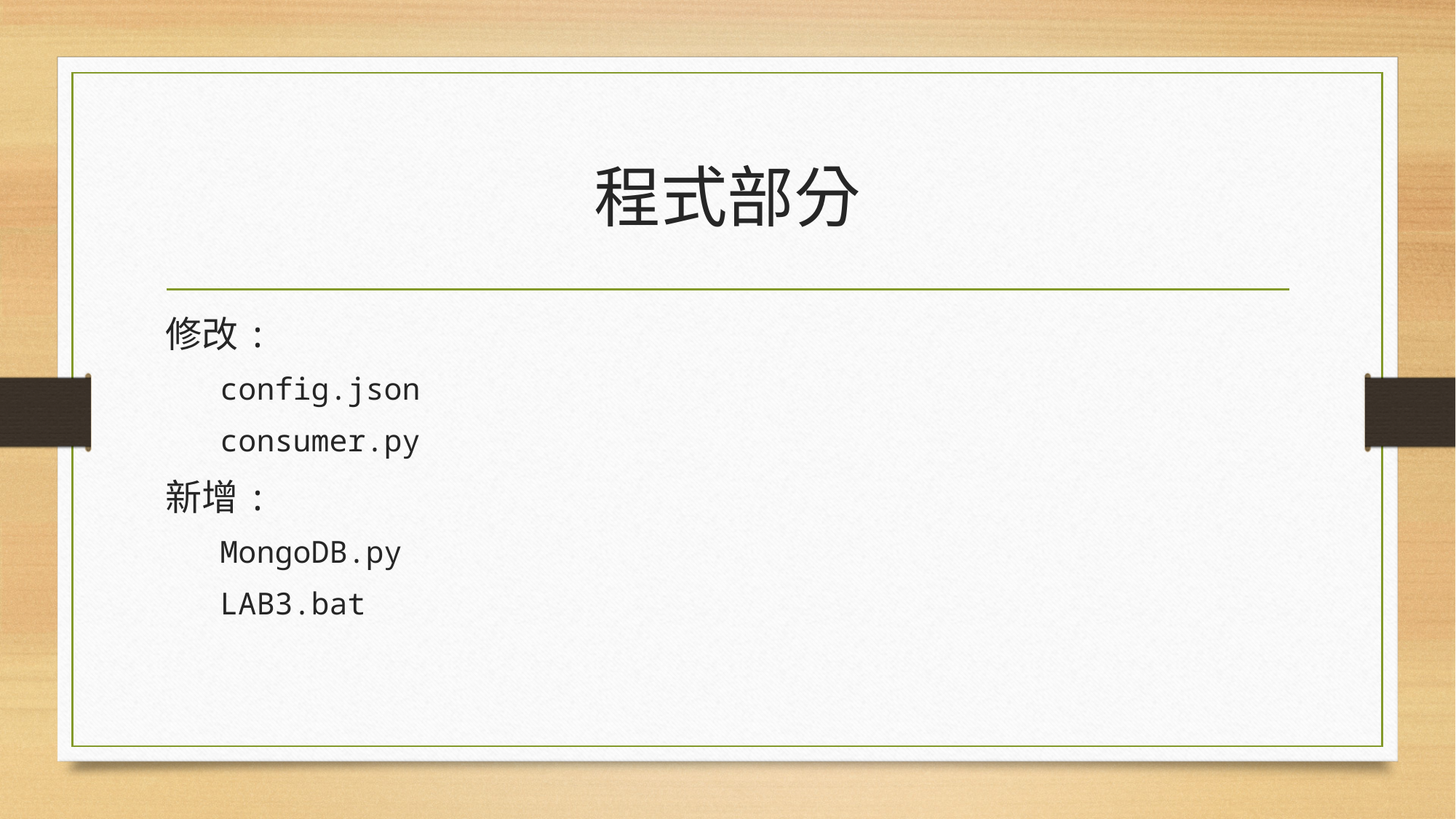

# 程式部分
修改:
config.json
consumer.py
新增:
MongoDB.py
LAB3.bat